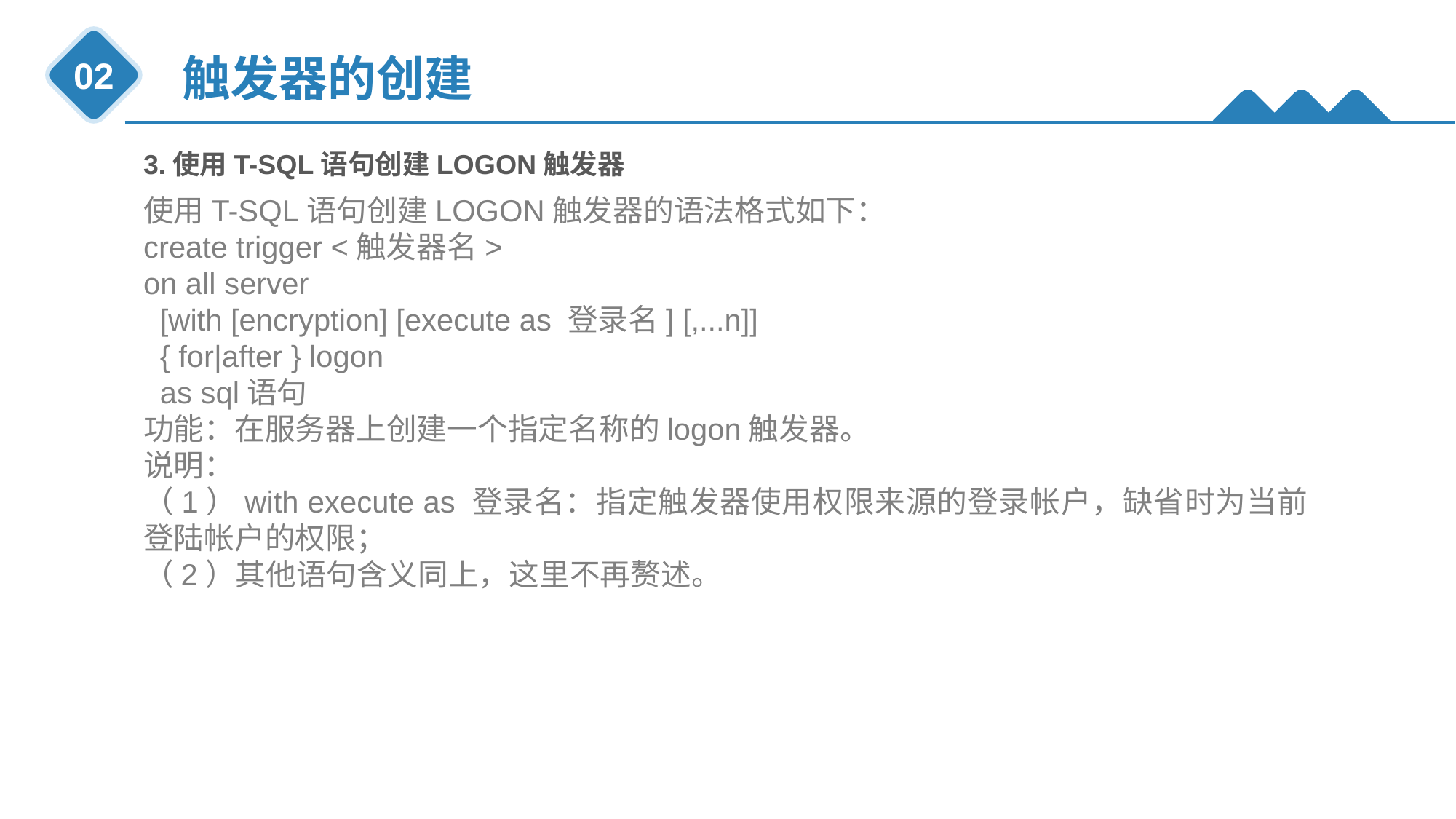

触发器的创建
02

3.使用T-SQL语句创建LOGON触发器
使用T-SQL语句创建LOGON触发器的语法格式如下：
create trigger <触发器名>
on all server
  [with [encryption] [execute as 登录名] [,...n]]
  { for|after } logon
  as sql语句
功能：在服务器上创建一个指定名称的logon触发器。
说明：
（1）with execute as 登录名：指定触发器使用权限来源的登录帐户，缺省时为当前登陆帐户的权限；
（2）其他语句含义同上，这里不再赘述。